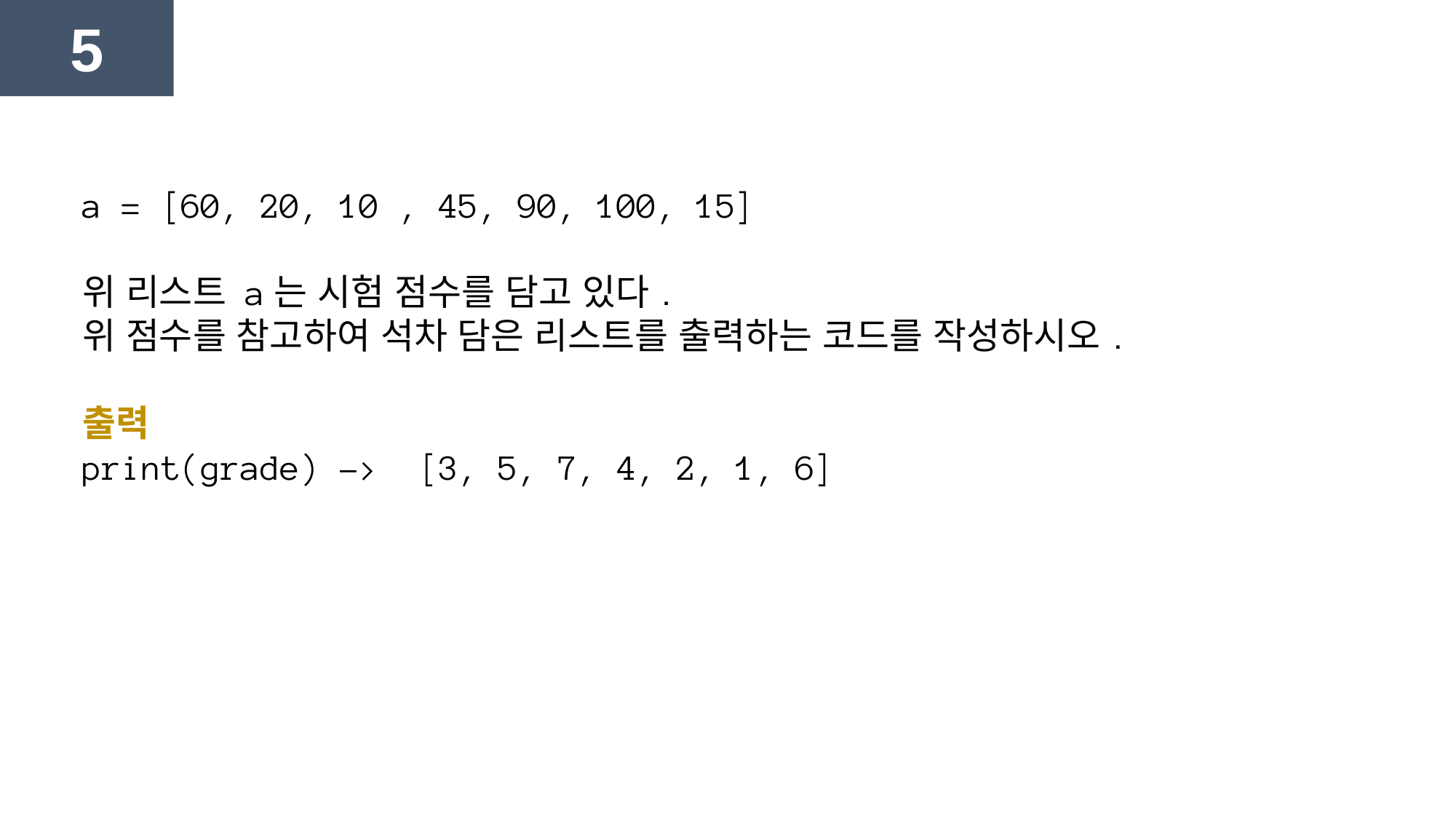

5
a = [60, 20, 10 , 45, 90, 100, 15]

위 리스트 a는 시험 점수를 담고 있다.
위 점수를 참고하여 석차 담은 리스트를 출력하는 코드를 작성하시오.

출력
print(grade) ->  [3, 5, 7, 4, 2, 1, 6]